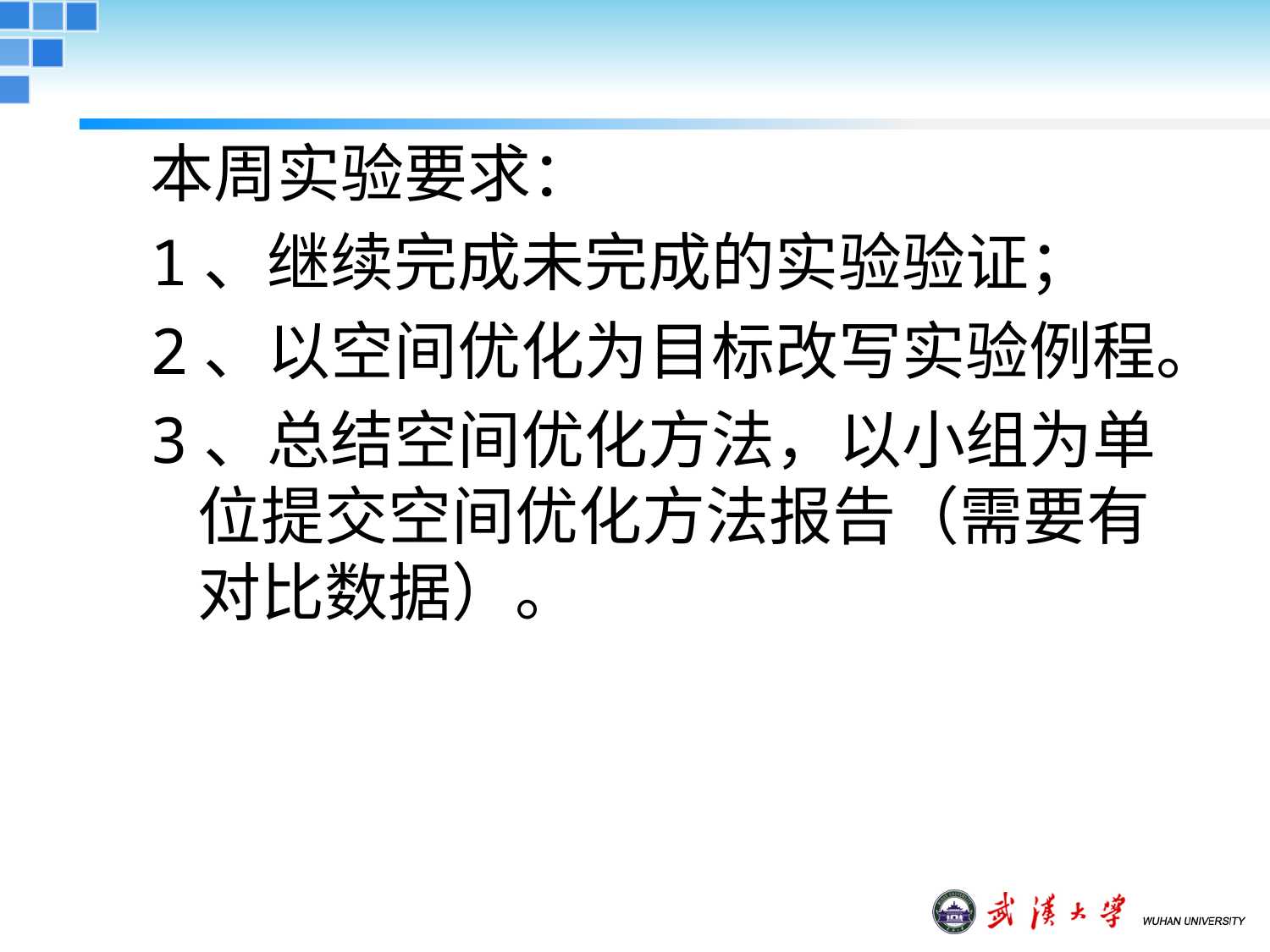

#
本周实验要求：
1、继续完成未完成的实验验证；
2、以空间优化为目标改写实验例程。
3、总结空间优化方法，以小组为单位提交空间优化方法报告（需要有对比数据）。